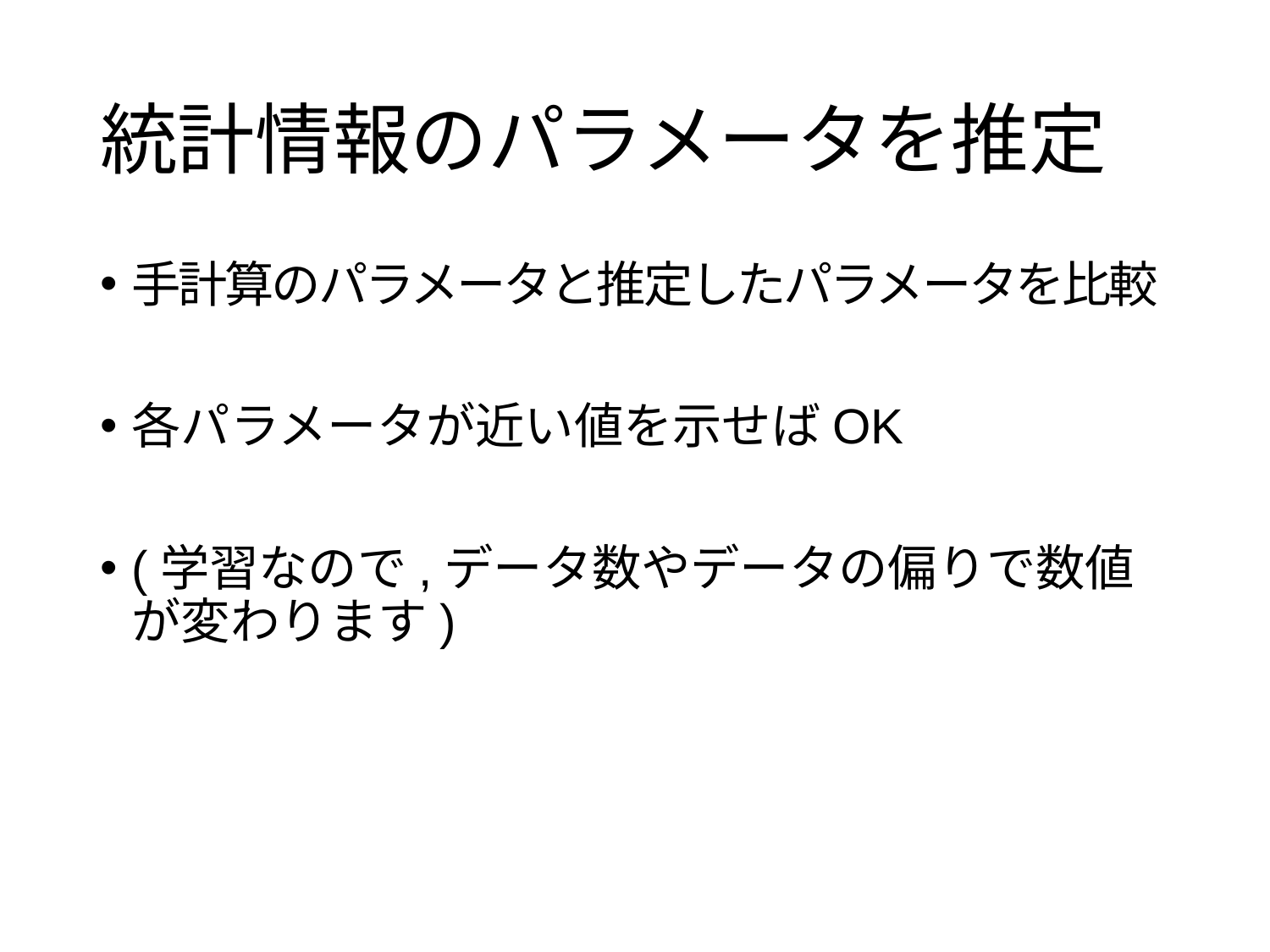

# 統計情報のパラメータを推定
手計算のパラメータと推定したパラメータを比較

各パラメータが近い値を示せばOK

(学習なので,データ数やデータの偏りで数値が変わります)